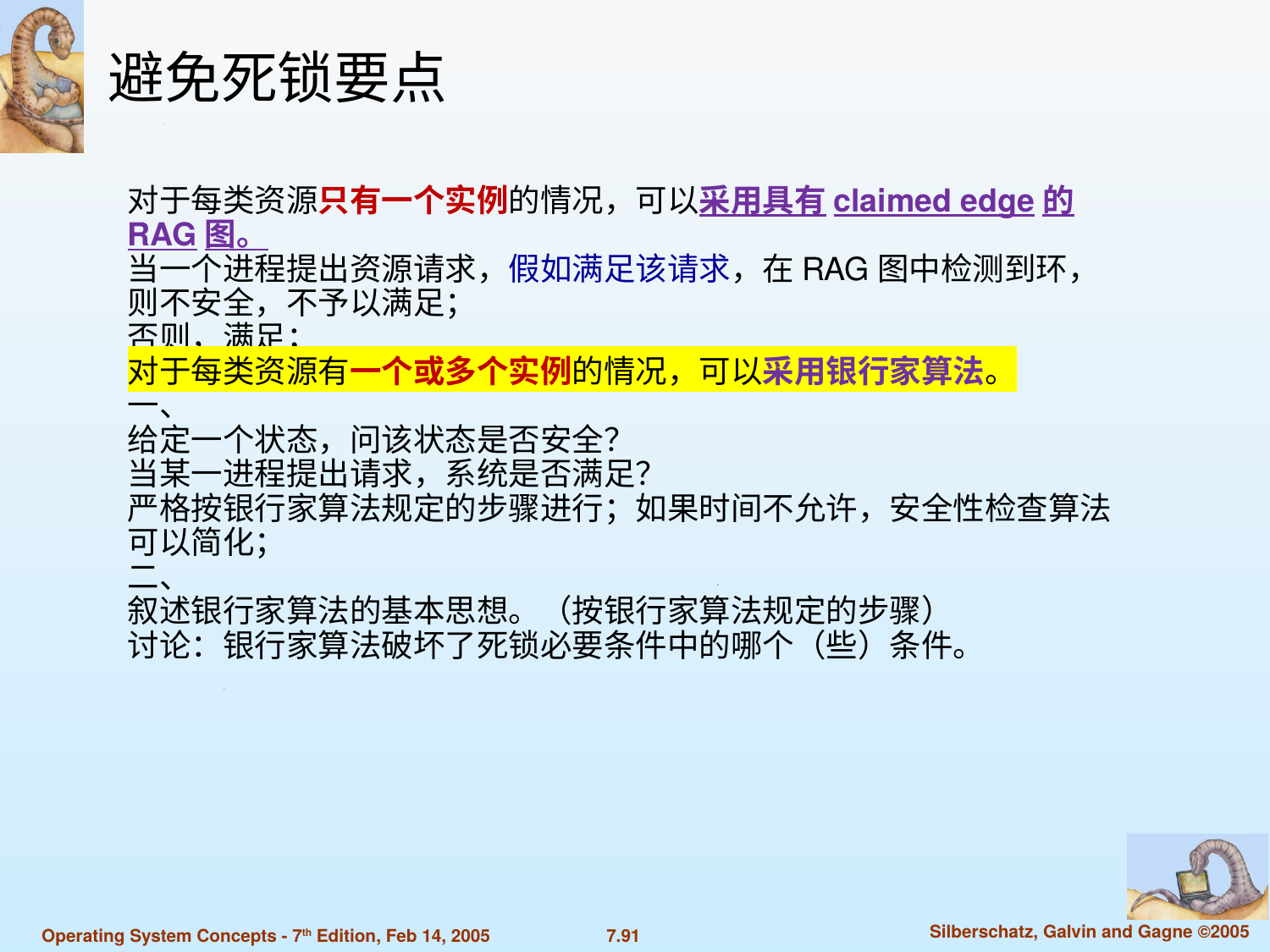

避免死锁要点
对于每类资源只有一个实例的情况，可以采用具有claimed edge的RAG图。
当一个进程提出资源请求，假如满足该请求，在RAG图中检测到环，则不安全，不予以满足；
否则，满足；
对于每类资源有一个或多个实例的情况，可以采用银行家算法。
一、
给定一个状态，问该状态是否安全？
当某一进程提出请求，系统是否满足？
严格按银行家算法规定的步骤进行；如果时间不允许，安全性检查算法可以简化；
二、
叙述银行家算法的基本思想。（按银行家算法规定的步骤）
讨论：银行家算法破坏了死锁必要条件中的哪个（些）条件。